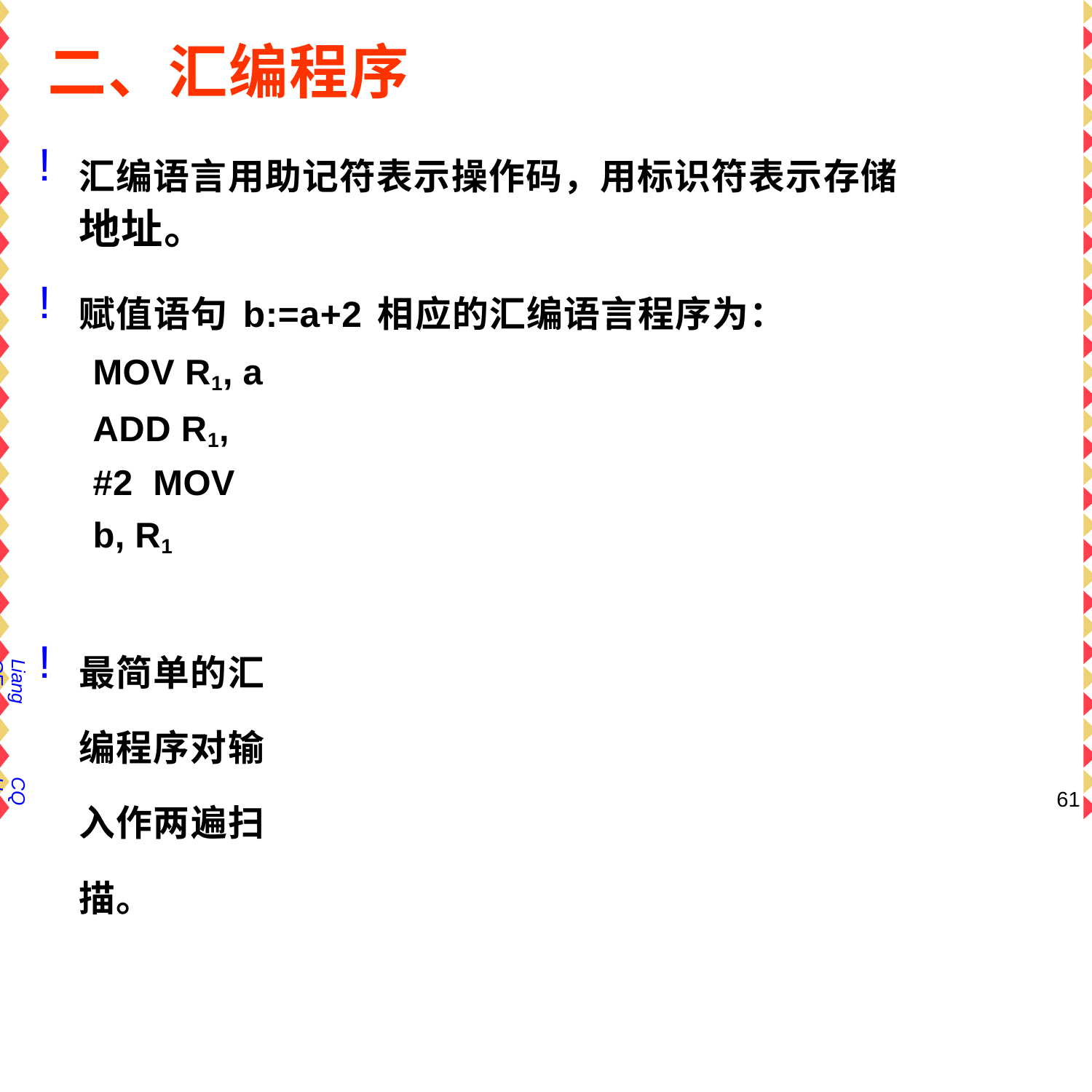

# 二、汇编程序
汇编语言用助记符表示操作码，用标识符表示存储
地址。
赋值语句b:=a+2相应的汇编语言程序为：
MOV R1, a
ADD R1, #2  MOV b, R1

最简单的汇编程序对输入作两遍扫描。
Liang GE
CQU
61